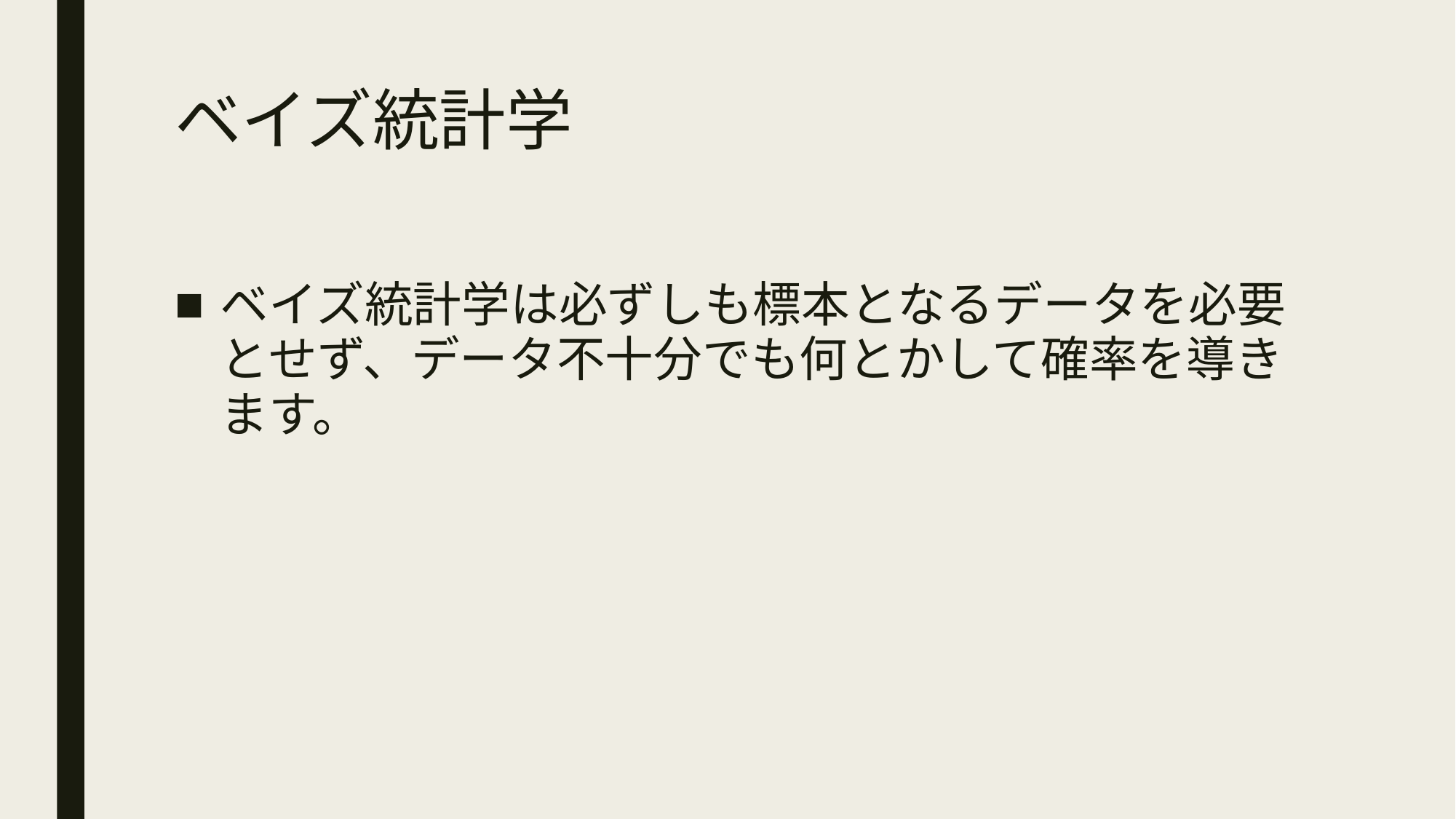

# ベイズ統計学
ベイズ統計学は必ずしも標本となるデータを必要とせず、データ不十分でも何とかして確率を導きます。